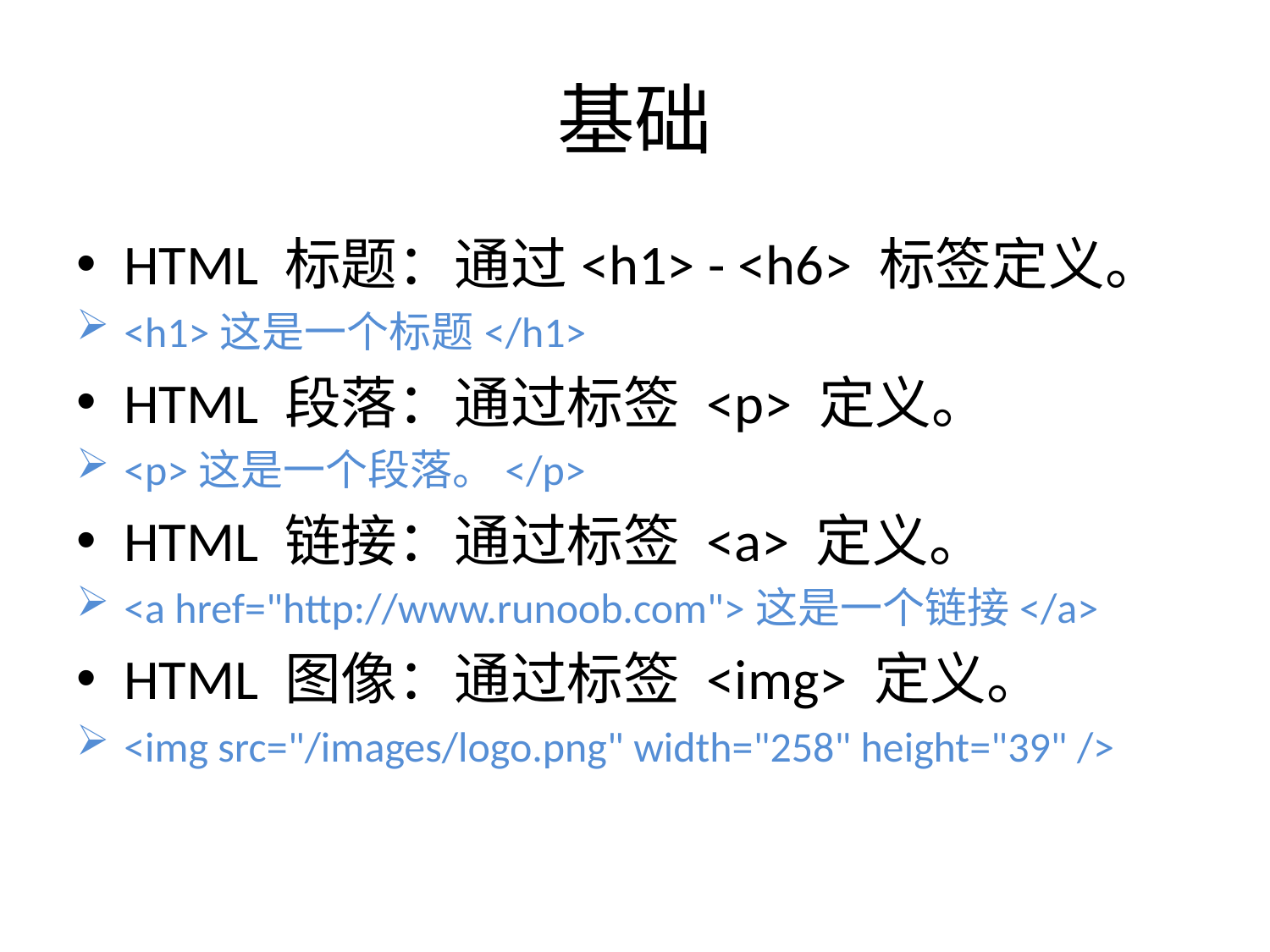

# 基础
HTML 标题：通过<h1> - <h6> 标签定义。
<h1>这是一个标题</h1>
HTML 段落：通过标签 <p> 定义。
<p>这是一个段落。</p>
HTML 链接：通过标签 <a> 定义。
<a href="http://www.runoob.com">这是一个链接</a>
HTML 图像：通过标签 <img> 定义。
<img src="/images/logo.png" width="258" height="39" />